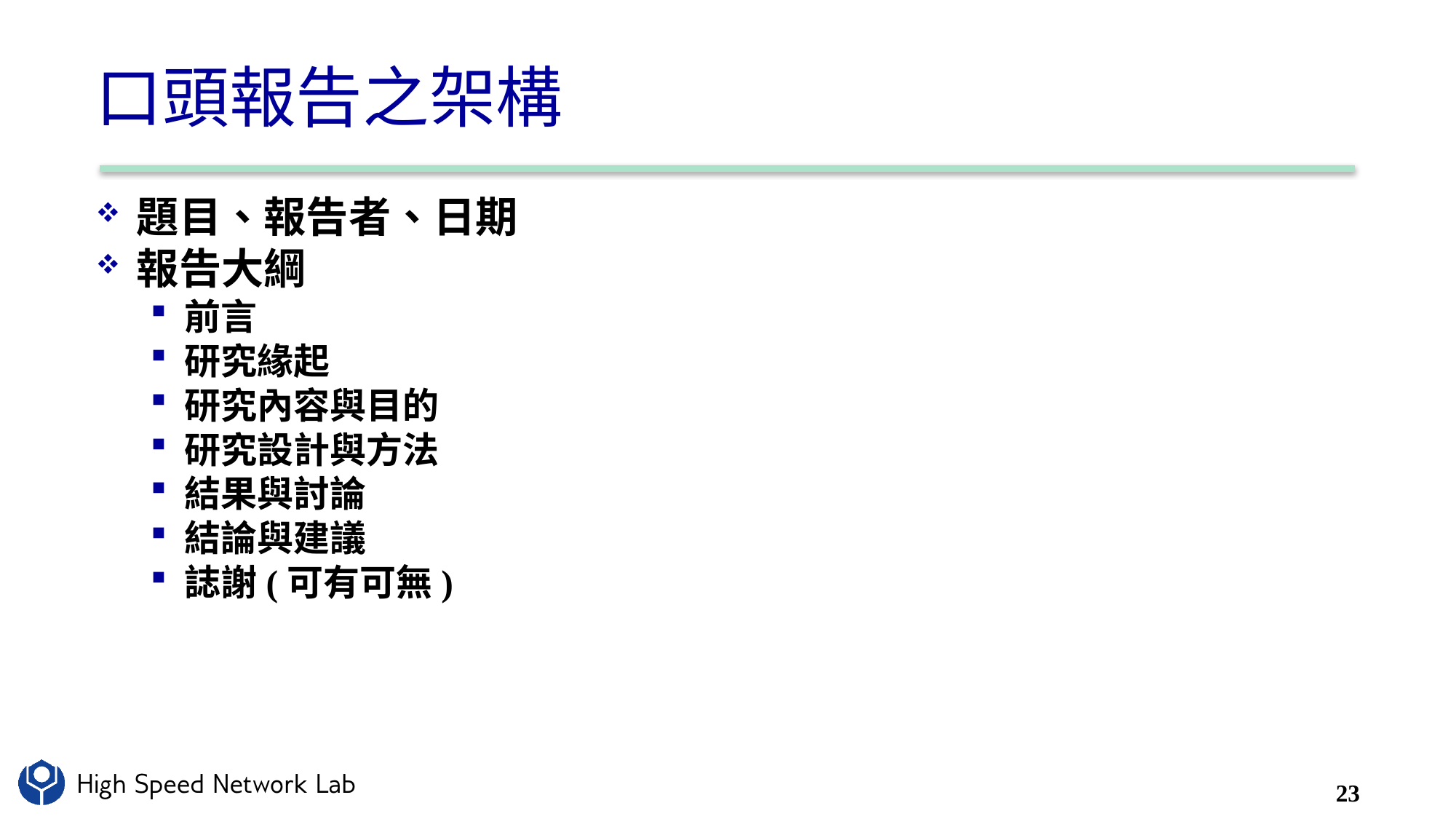

# 口頭報告之架構
題目、報告者、日期
報告大綱
前言
研究緣起
研究內容與目的
研究設計與方法
結果與討論
結論與建議
誌謝(可有可無)

23